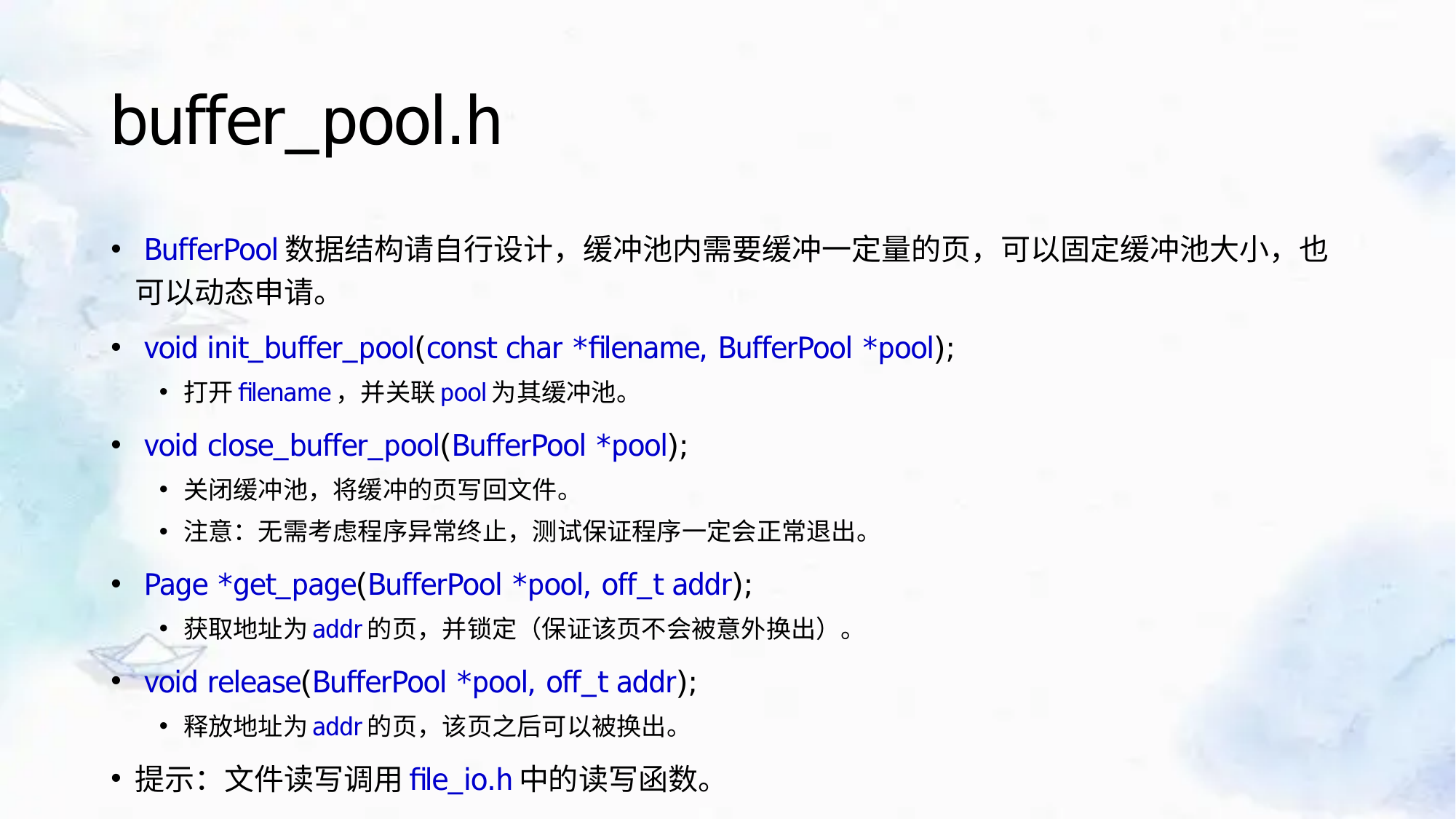

# buffer_pool.h
 BufferPool数据结构请自行设计，缓冲池内需要缓冲一定量的页，可以固定缓冲池大小，也可以动态申请。
 void init_buffer_pool(const char *filename, BufferPool *pool);
打开filename，并关联pool为其缓冲池。
 void close_buffer_pool(BufferPool *pool);
关闭缓冲池，将缓冲的页写回文件。
注意：无需考虑程序异常终止，测试保证程序一定会正常退出。
 Page *get_page(BufferPool *pool, off_t addr);
获取地址为addr的页，并锁定（保证该页不会被意外换出）。
 void release(BufferPool *pool, off_t addr);
释放地址为addr的页，该页之后可以被换出。
提示：文件读写调用file_io.h中的读写函数。